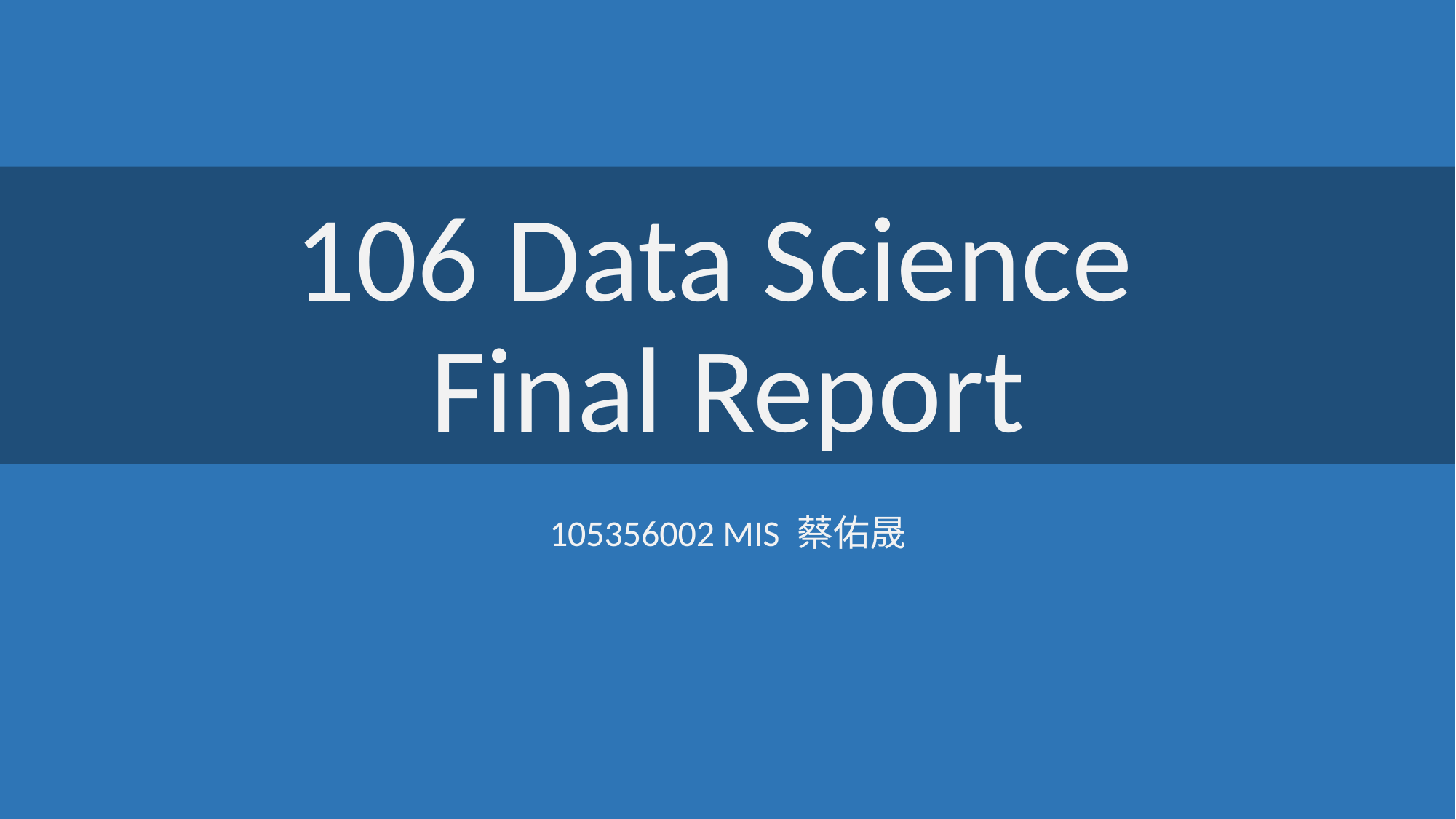

# 106 Data Science Final Report
105356002 MIS 蔡佑晟